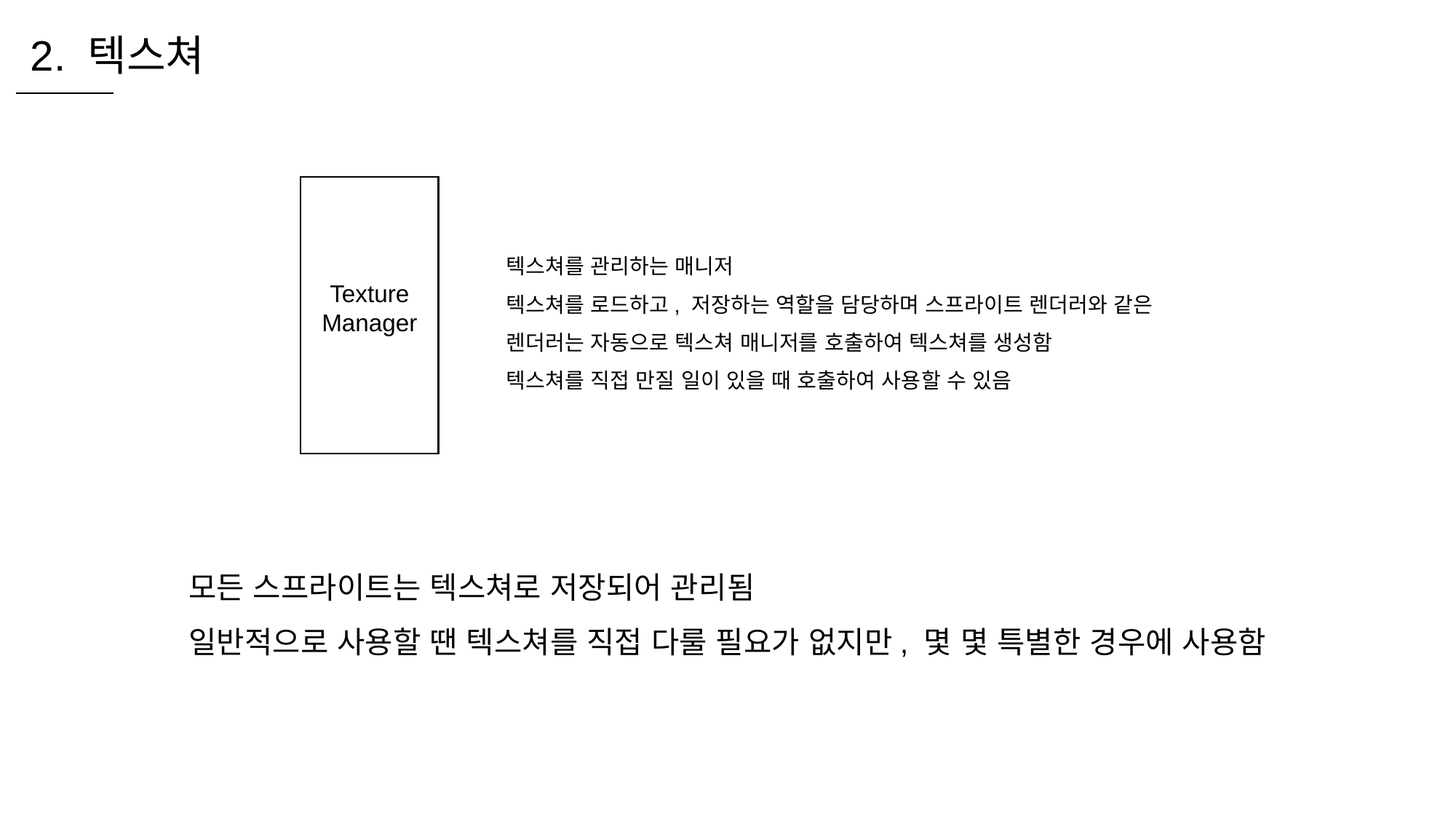

2. 텍스쳐

Texture
Manager
텍스쳐를 관리하는 매니저
텍스쳐를 로드하고, 저장하는 역할을 담당하며 스프라이트 렌더러와 같은
렌더러는 자동으로 텍스쳐 매니저를 호출하여 텍스쳐를 생성함
텍스쳐를 직접 만질 일이 있을 때 호출하여 사용할 수 있음
모든 스프라이트는 텍스쳐로 저장되어 관리됨
일반적으로 사용할 땐 텍스쳐를 직접 다룰 필요가 없지만, 몇 몇 특별한 경우에 사용함